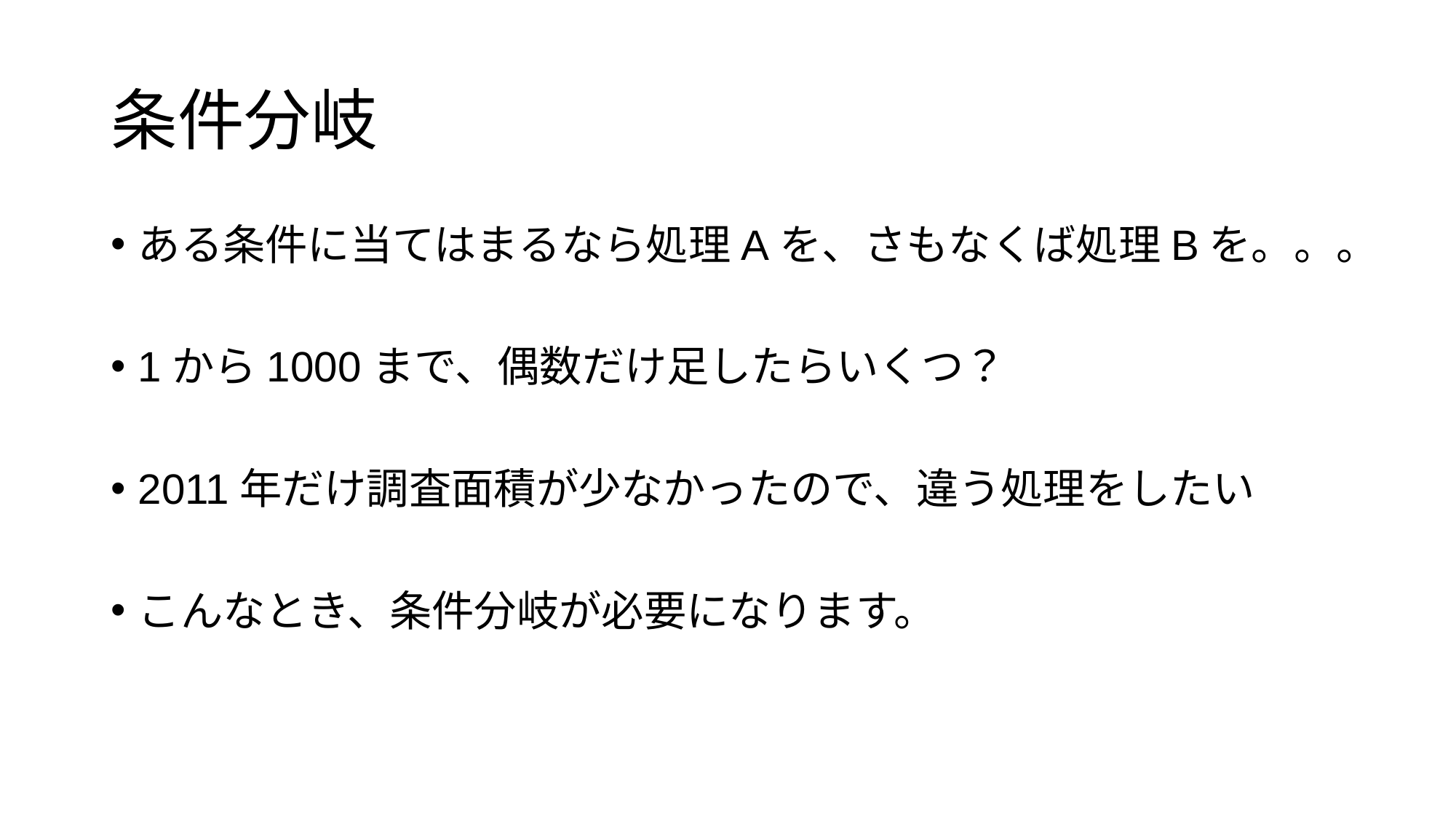

# 条件分岐
ある条件に当てはまるなら処理Aを、さもなくば処理Bを。。。

1から1000まで、偶数だけ足したらいくつ？

2011年だけ調査面積が少なかったので、違う処理をしたい

こんなとき、条件分岐が必要になります。